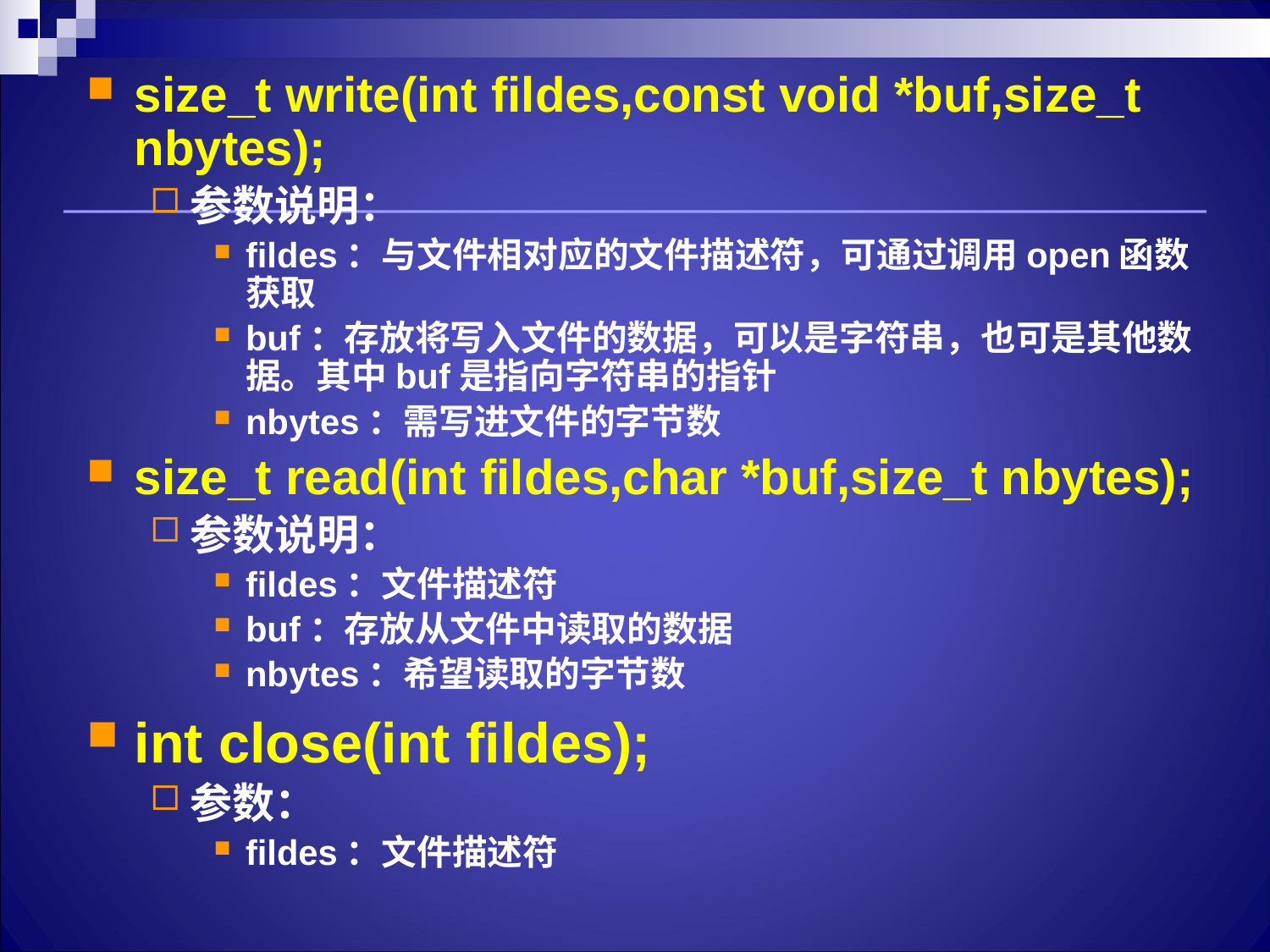

size_t write(int fildes,const void *buf,size_t nbytes);
参数说明：
fildes：与文件相对应的文件描述符，可通过调用open函数获取
buf：存放将写入文件的数据，可以是字符串，也可是其他数据。其中buf是指向字符串的指针
nbytes：需写进文件的字节数
size_t read(int fildes,char *buf,size_t nbytes);
参数说明：
fildes：文件描述符
buf：存放从文件中读取的数据
nbytes：希望读取的字节数
int close(int fildes);
参数：
fildes：文件描述符